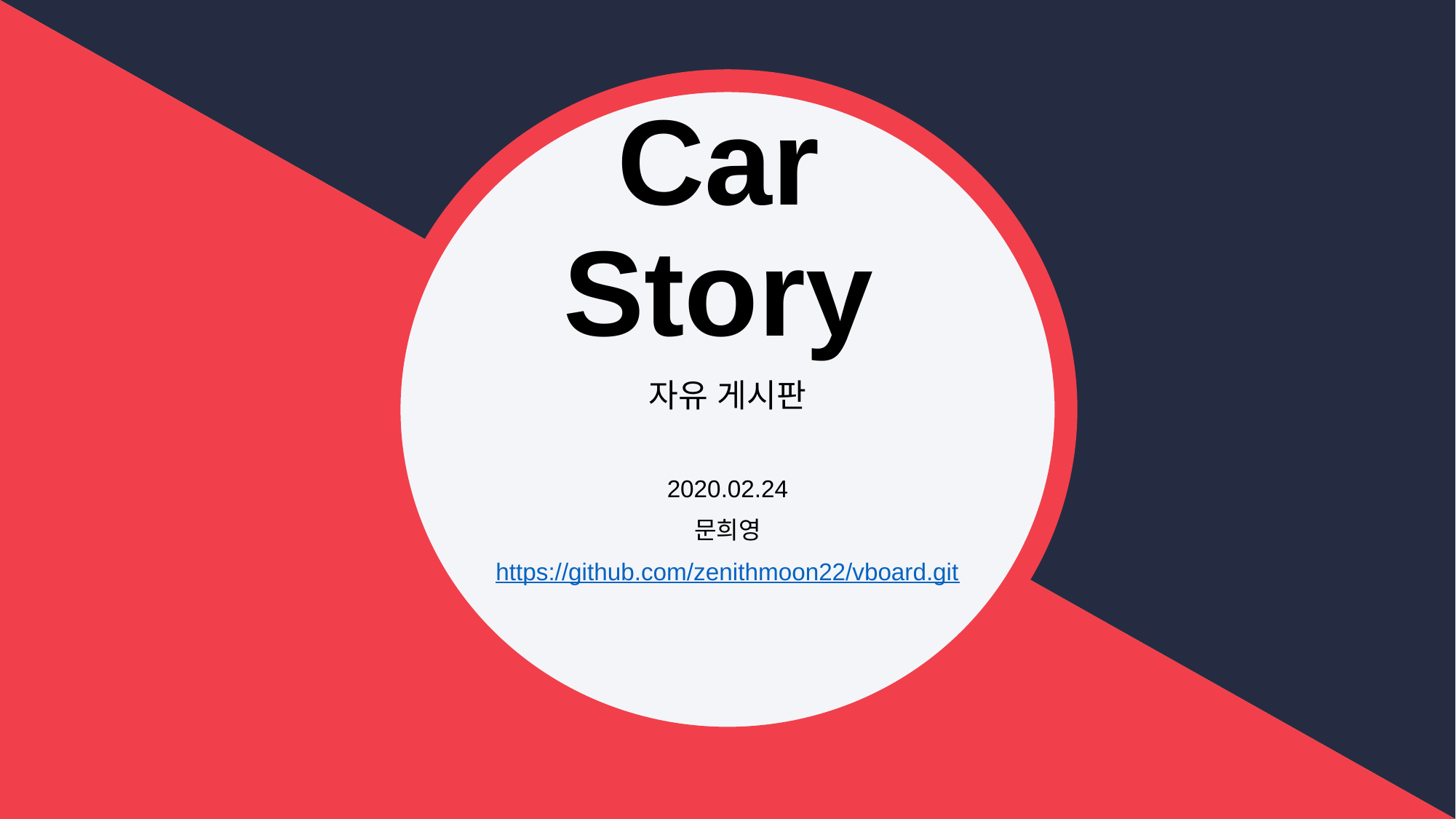

# Car Story
자유 게시판
2020.02.24
문희영
https://github.com/zenithmoon22/vboard.git